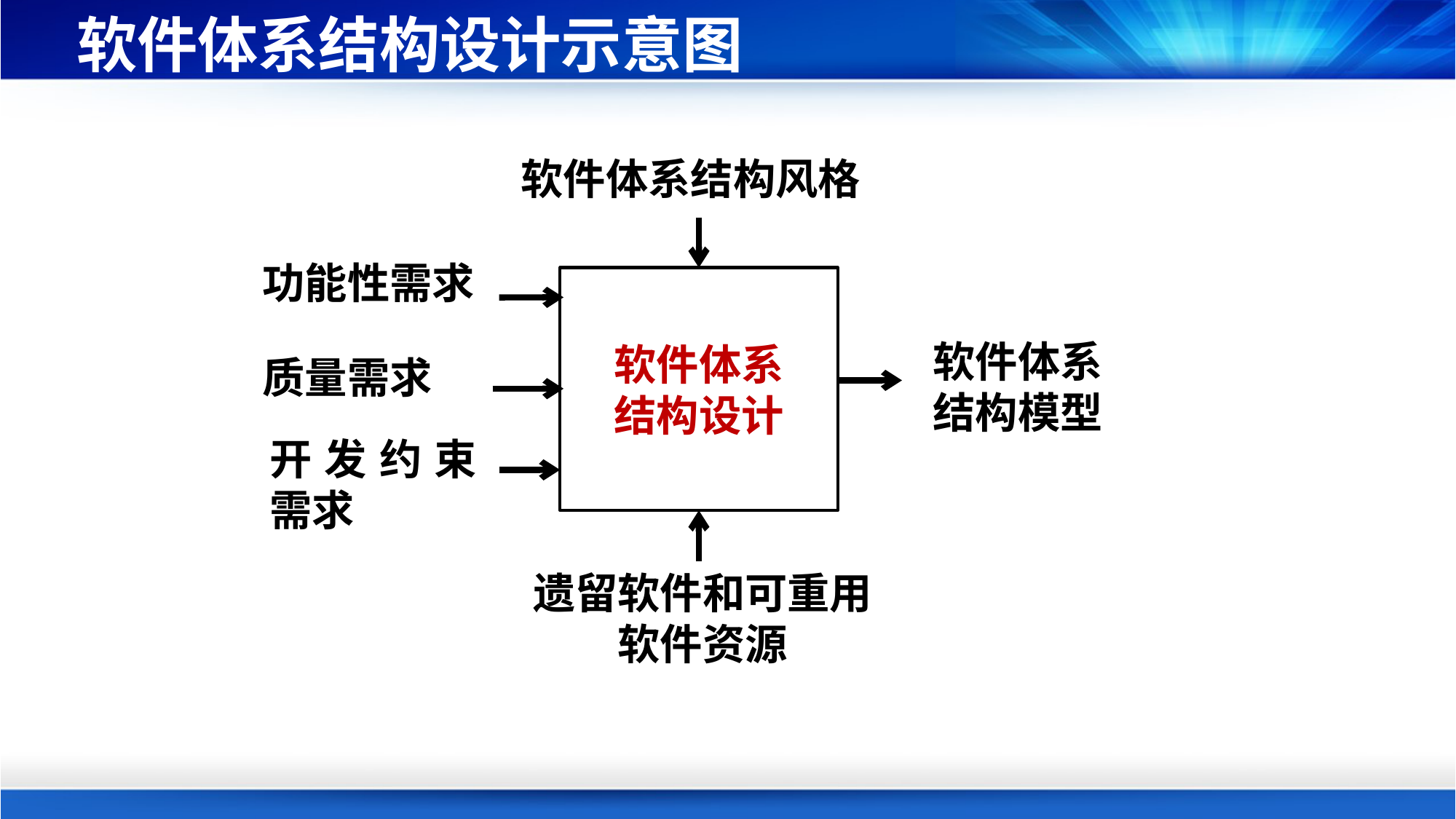

# 软件体系结构设计示意图

软件体系结构风格
功能性需求
软件体系
结构设计
软件体系
结构模型
质量需求
开发约束需求
遗留软件和可重用软件资源